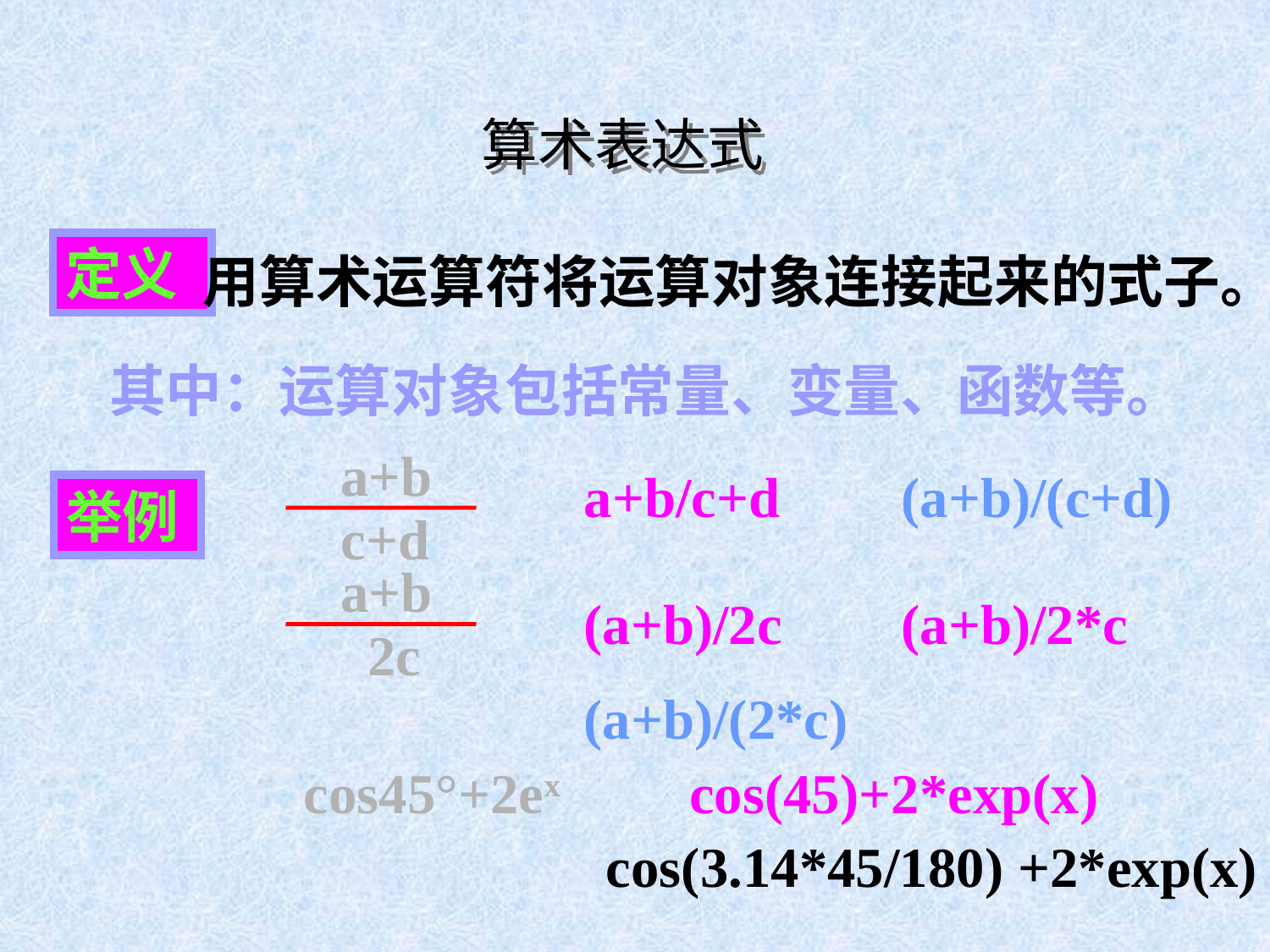

# 算术表达式
定义
用算术运算符将运算对象连接起来的式子。
其中：运算对象包括常量、变量、函数等。
a+b
a+b/c+d
(a+b)/(c+d)
举例
c+d

a+b
(a+b)/2c
(a+b)/2*c
2c

(a+b)/(2*c)
cos45°+2ex
cos(45)+2*exp(x)
cos(3.14*45/180) +2*exp(x)